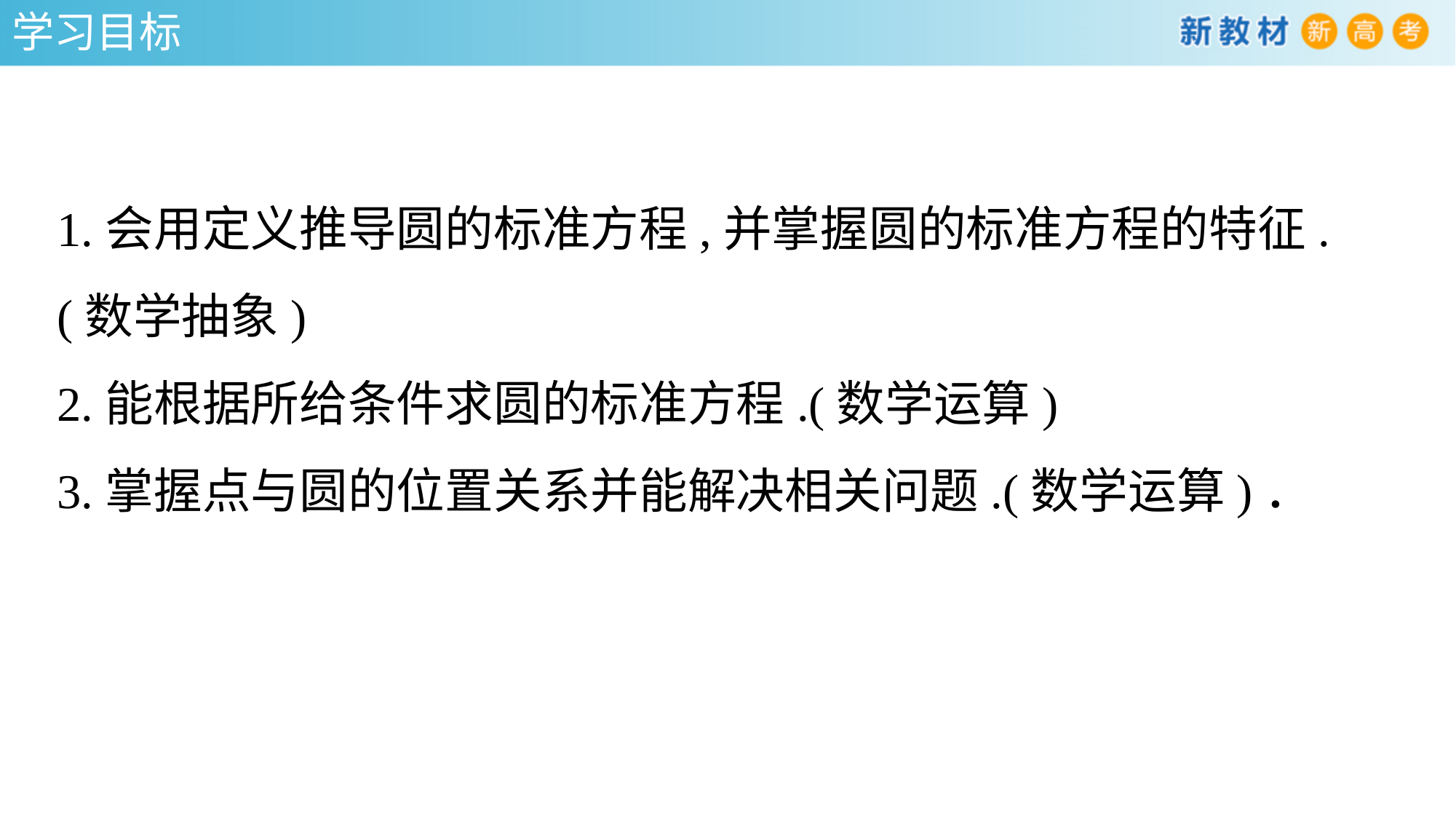

学习目标
1.会用定义推导圆的标准方程,并掌握圆的标准方程的特征.(数学抽象)
2.能根据所给条件求圆的标准方程.(数学运算)
3.掌握点与圆的位置关系并能解决相关问题.(数学运算)．